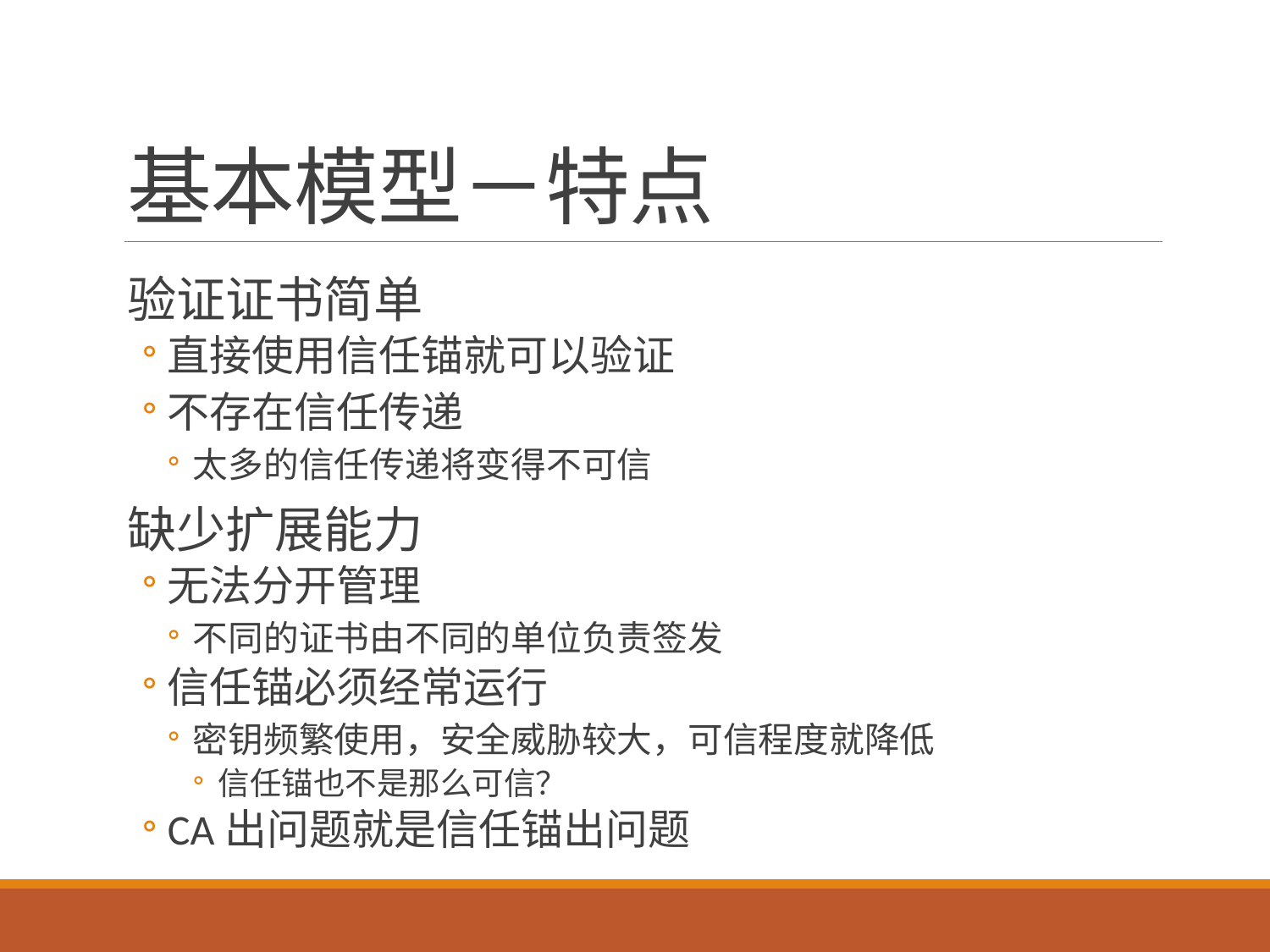

# 基本模型－特点
验证证书简单
直接使用信任锚就可以验证
不存在信任传递
太多的信任传递将变得不可信
缺少扩展能力
无法分开管理
不同的证书由不同的单位负责签发
信任锚必须经常运行
密钥频繁使用，安全威胁较大，可信程度就降低
信任锚也不是那么可信？
CA出问题就是信任锚出问题
45